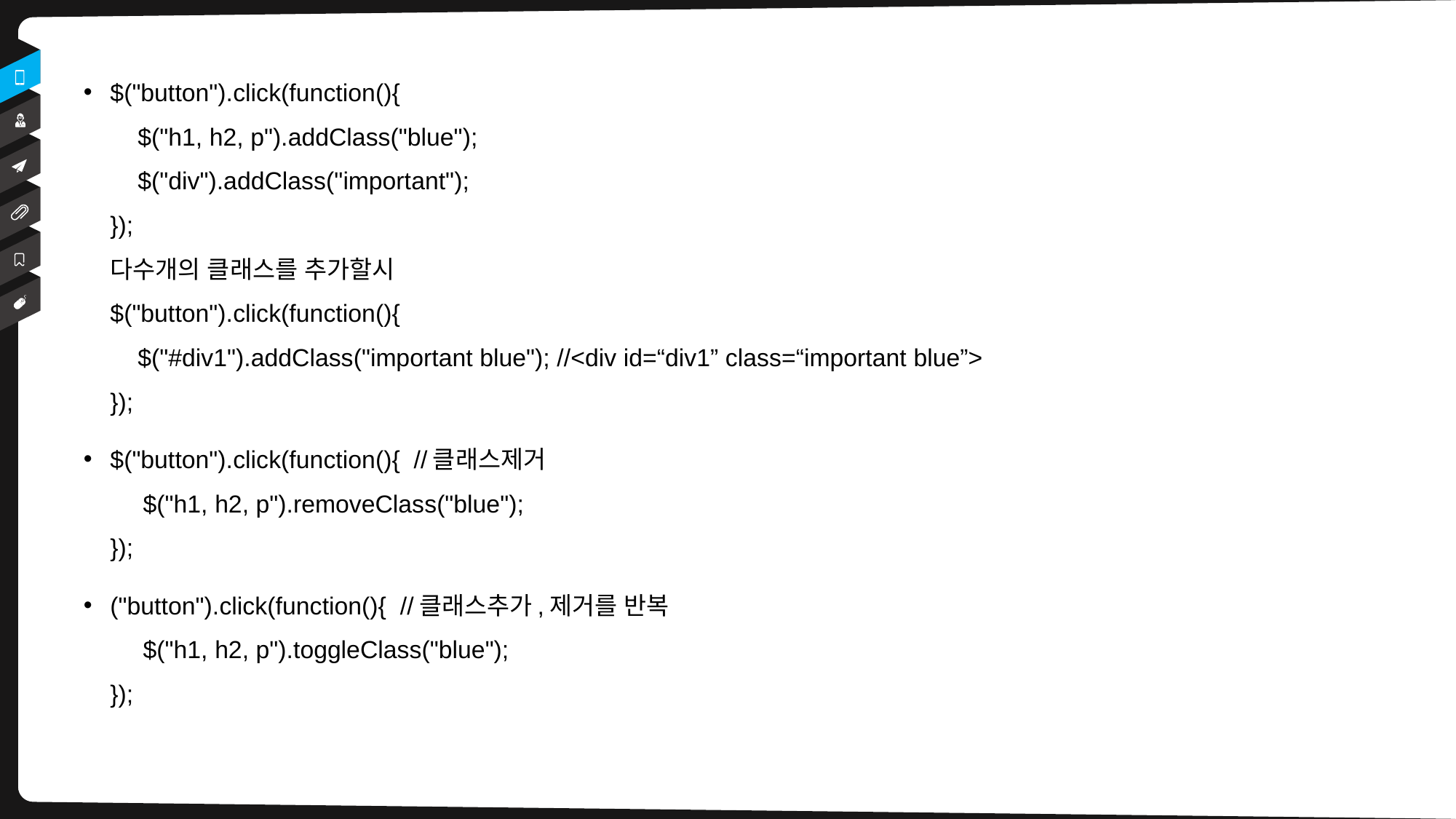

$("button").click(function(){
    $("h1, h2, p").addClass("blue");
    $("div").addClass("important");
});
다수개의 클래스를 추가할시
$("button").click(function(){
    $("#div1").addClass("important blue"); //<div id=“div1” class=“important blue”>
});
$("button").click(function(){  //클래스제거
    $("h1, h2, p").removeClass("blue");
});
("button").click(function(){  //클래스추가,제거를 반복
    $("h1, h2, p").toggleClass("blue");
});